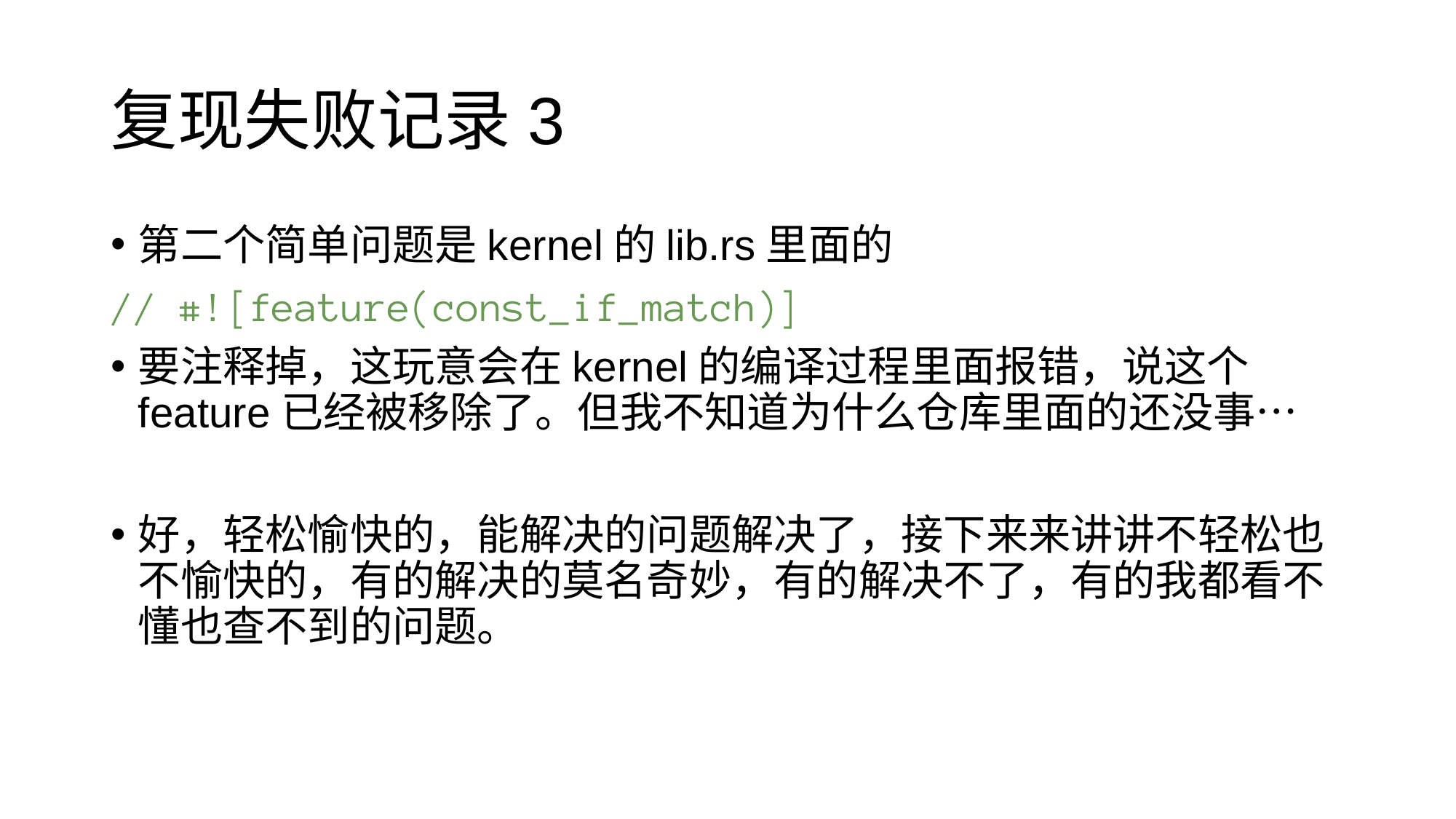

# 复现失败记录3
第二个简单问题是kernel的lib.rs里面的
// #![feature(const_if_match)]
要注释掉，这玩意会在kernel的编译过程里面报错，说这个feature已经被移除了。但我不知道为什么仓库里面的还没事…

好，轻松愉快的，能解决的问题解决了，接下来来讲讲不轻松也不愉快的，有的解决的莫名奇妙，有的解决不了，有的我都看不懂也查不到的问题。